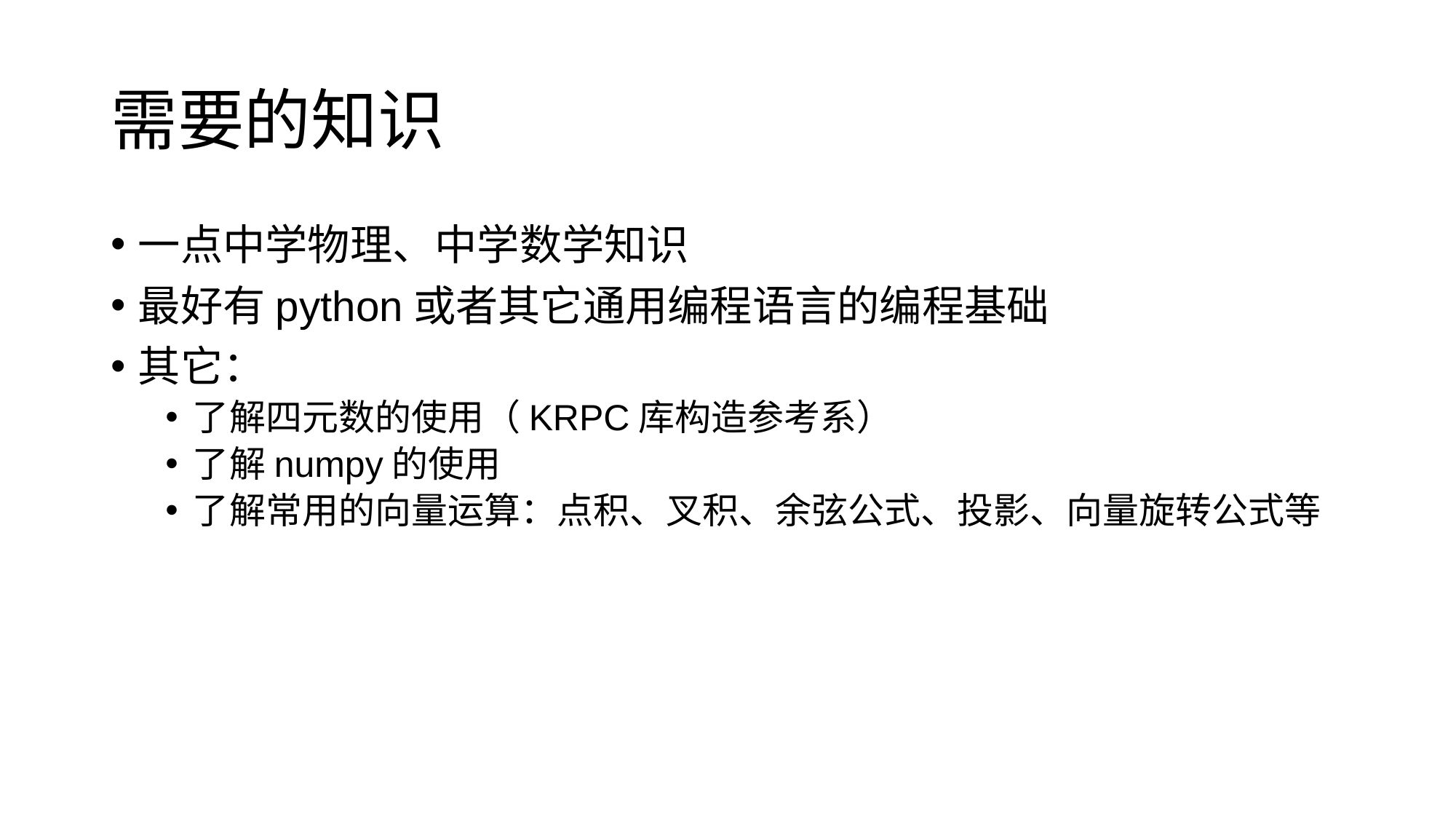

# 需要的知识
一点中学物理、中学数学知识
最好有python或者其它通用编程语言的编程基础
其它：
了解四元数的使用（KRPC库构造参考系）
了解numpy的使用
了解常用的向量运算：点积、叉积、余弦公式、投影、向量旋转公式等